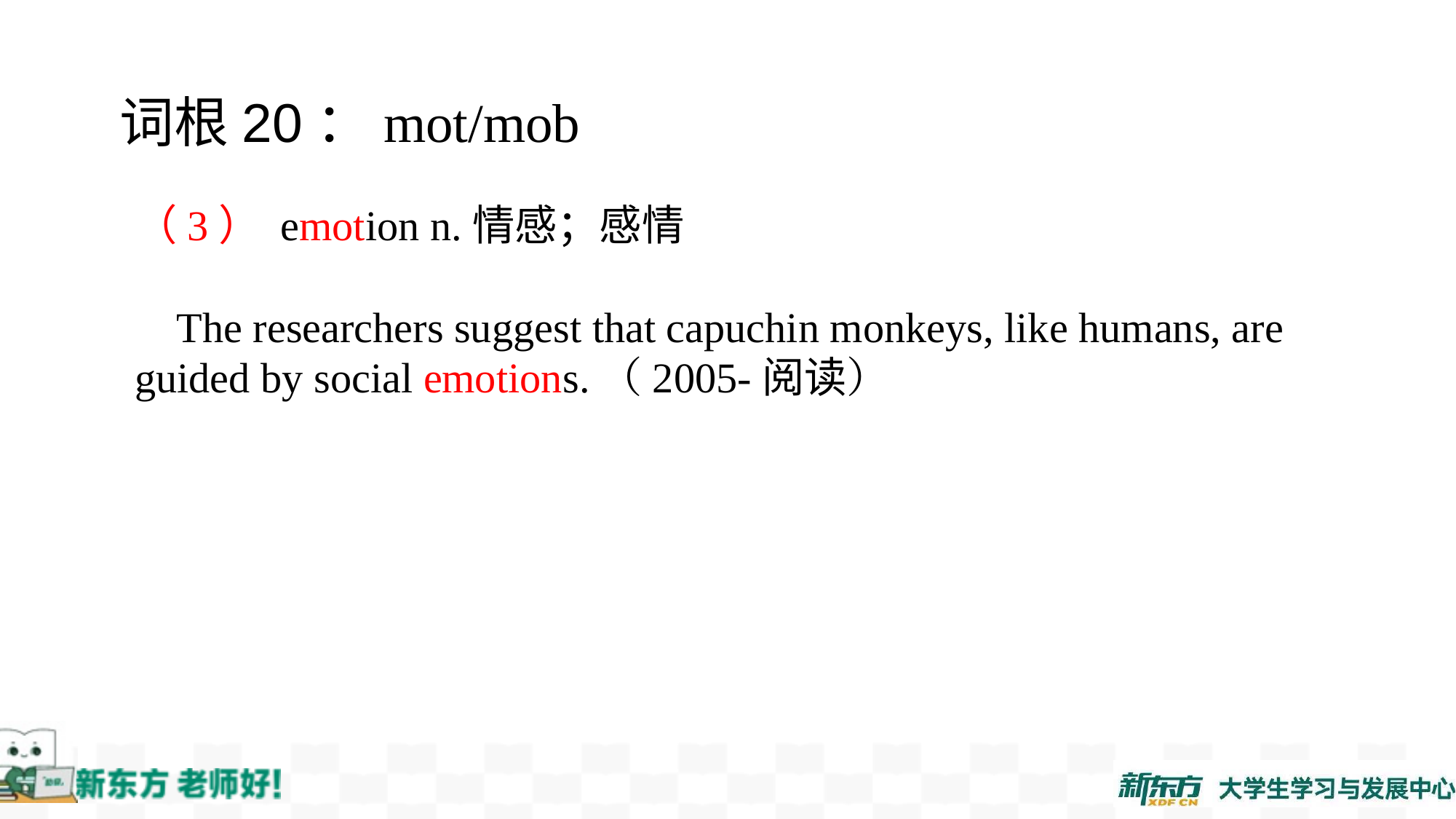

词根20：mot/mob
（3） emotion n.情感；感情

    The researchers suggest that capuchin monkeys, like humans, are guided by social emotions.（2005-阅读）